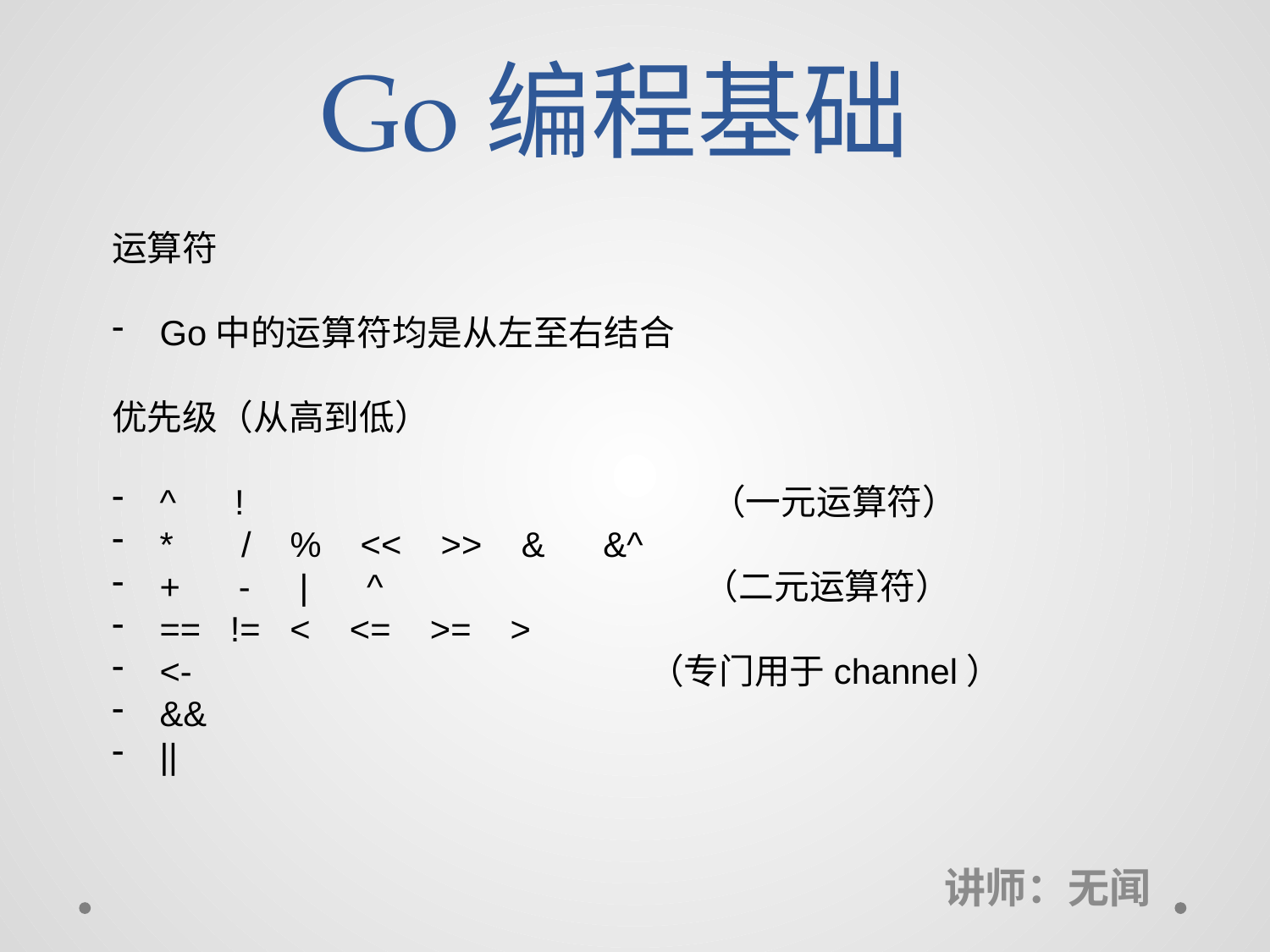

# Go编程基础
运算符

Go中的运算符均是从左至右结合

优先级（从高到低）

^      !                                               （一元运算符）
*       /    %    <<    >>    &      &^
+      -     |      ^                                （二元运算符）
==   !=   <    <=    >=    >
<-                                              （专门用于channel）
&&
||
讲师：无闻